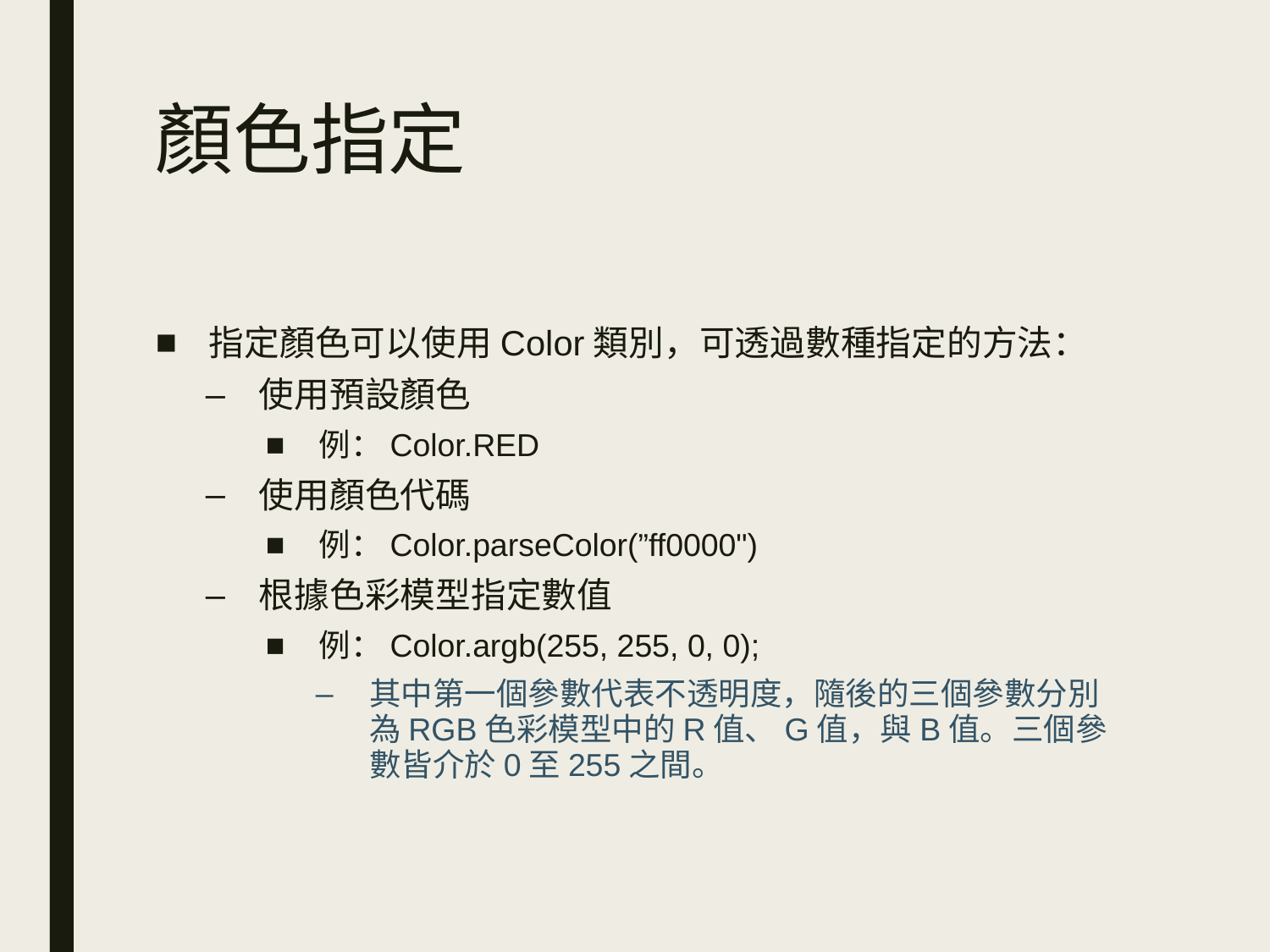

# 顏色指定
指定顏色可以使用Color類別，可透過數種指定的方法：
使用預設顏色
例：Color.RED
使用顏色代碼
例：Color.parseColor(”ff0000")
根據色彩模型指定數值
例：Color.argb(255, 255, 0, 0);
其中第一個參數代表不透明度，隨後的三個參數分別為RGB色彩模型中的R值、G值，與B值。三個參數皆介於0至255之間。